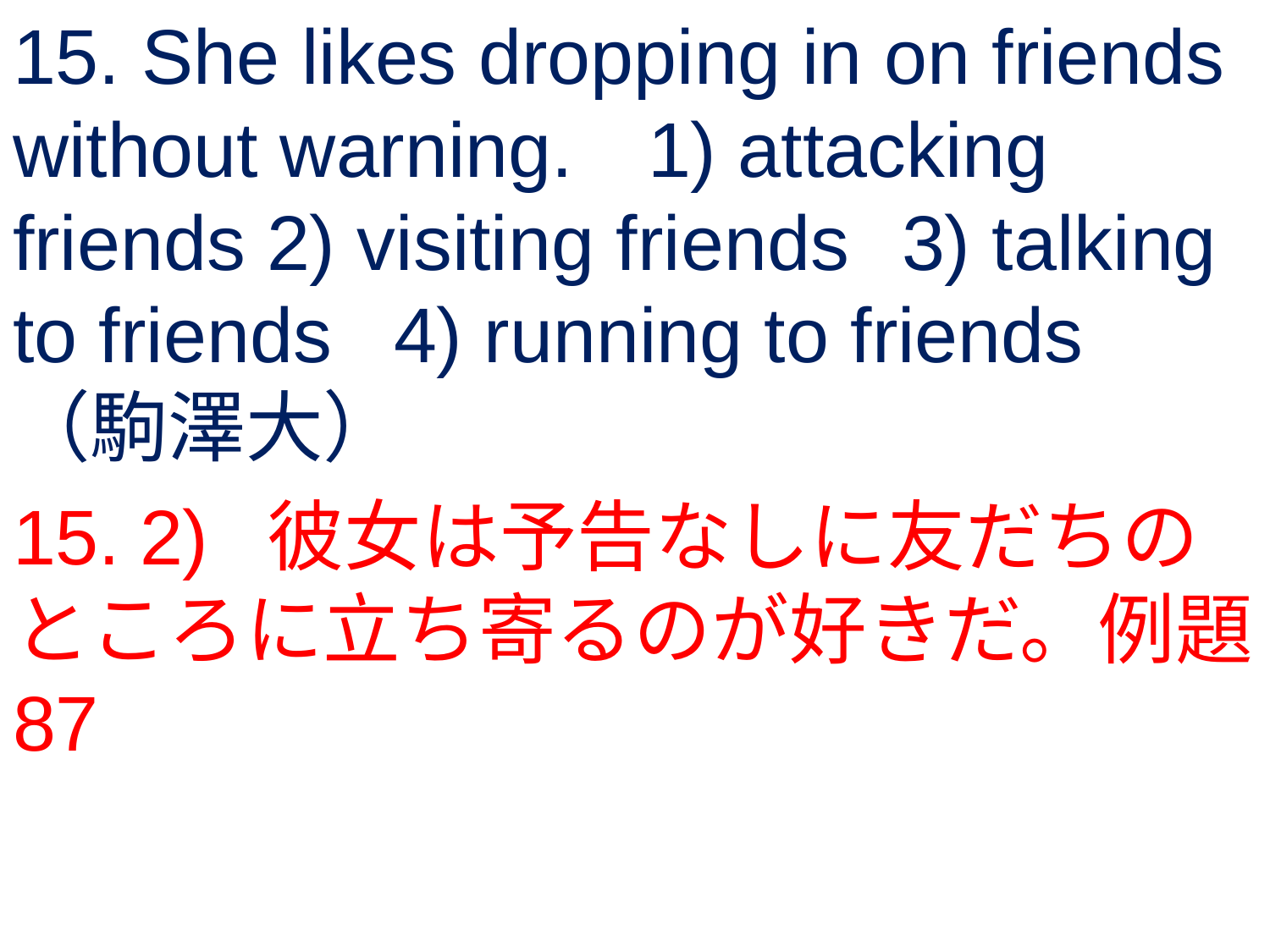

# 15. She likes dropping in on friends without warning.	1) attacking friends	2) visiting friends	3) talking to friends	4) running to friends	（駒澤大）
15.	2) 	彼女は予告なしに友だちのところに立ち寄るのが好きだ。例題87